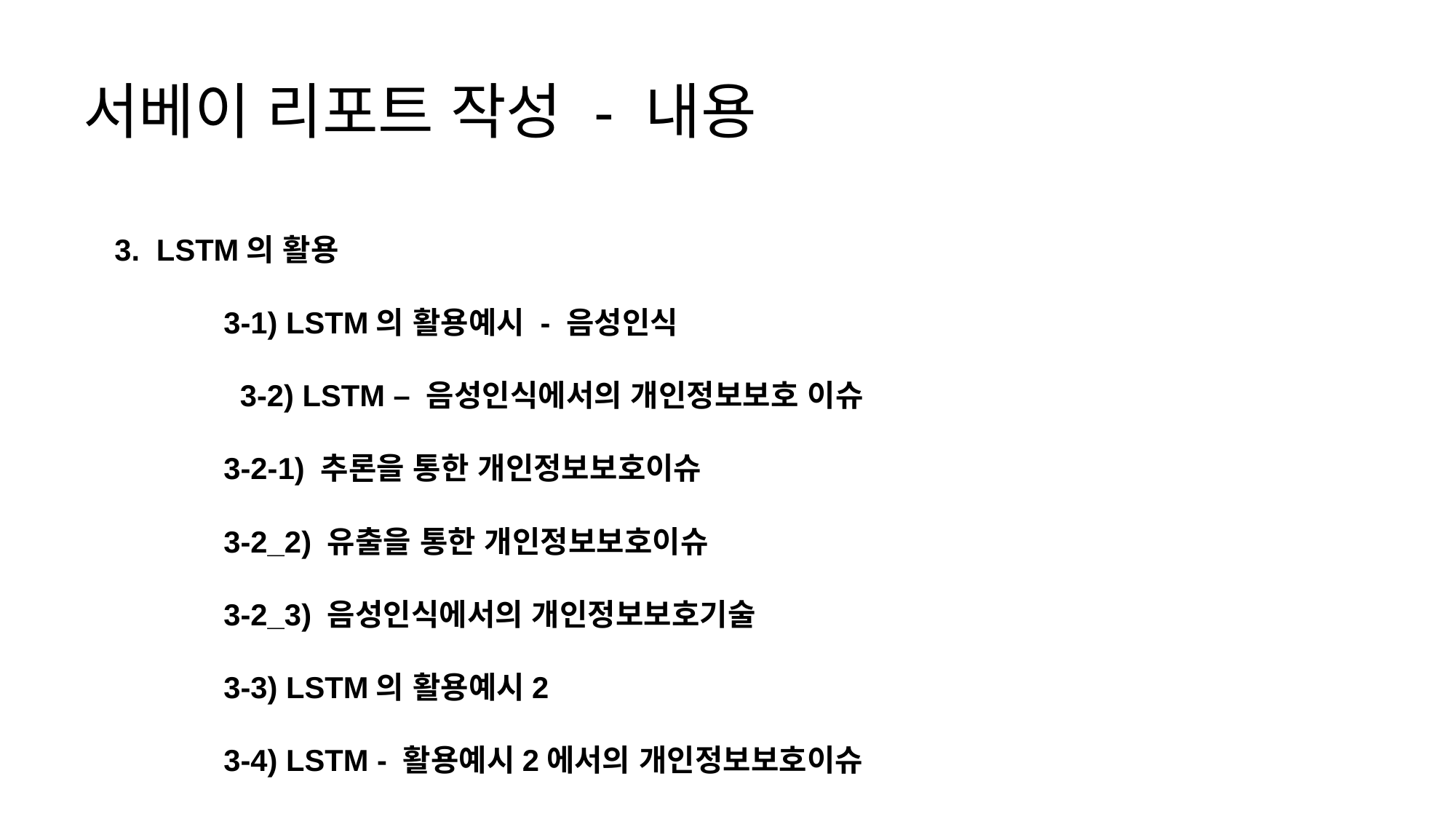

서베이 리포트 작성 - 내용
3.  LSTM의 활용
	3-1) LSTM의 활용예시 - 음성인식
               3-2) LSTM – 음성인식에서의 개인정보보호 이슈
 	3-2-1) 추론을 통한 개인정보보호이슈
	3-2_2) 유출을 통한 개인정보보호이슈
	3-2_3) 음성인식에서의 개인정보보호기술
	3-3) LSTM의 활용예시2
	3-4) LSTM - 활용예시2에서의 개인정보보호이슈